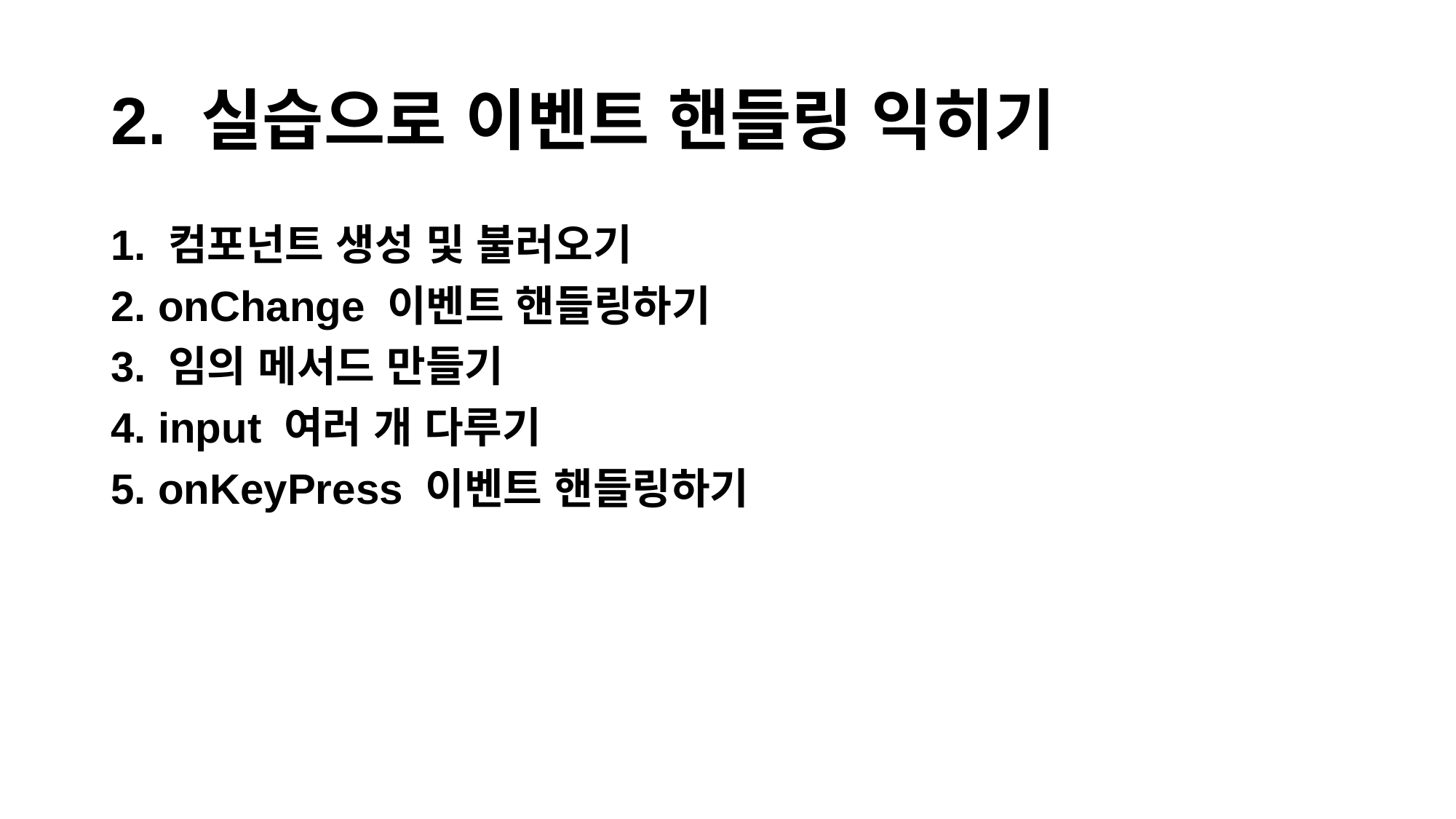

# 2. 실습으로 이벤트 핸들링 익히기
1. 컴포넌트 생성 및 불러오기
2. onChange 이벤트 핸들링하기
3. 임의 메서드 만들기
4. input 여러 개 다루기
5. onKeyPress 이벤트 핸들링하기